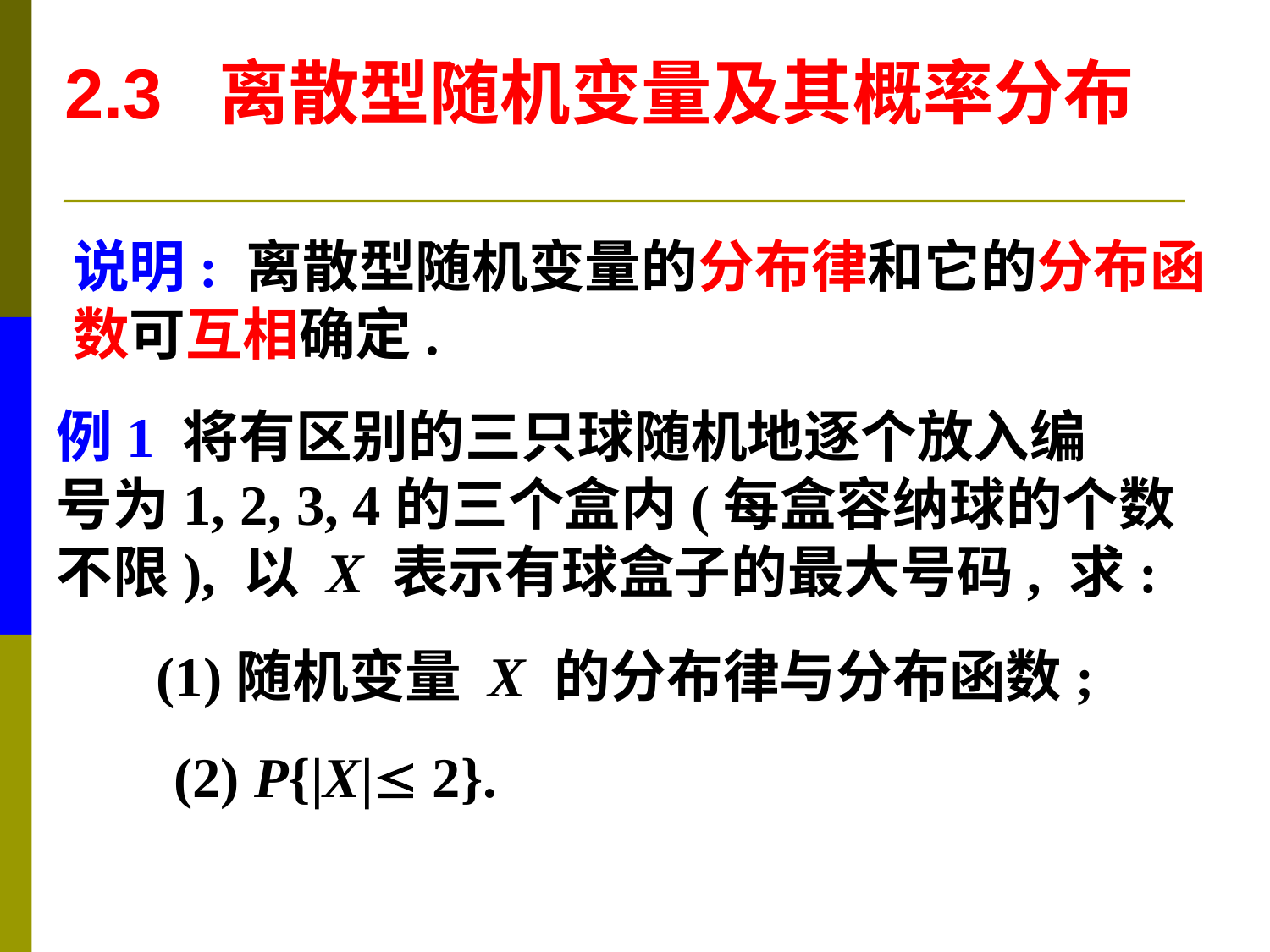

2.3  离散型随机变量及其概率分布
说明: 离散型随机变量的分布律和它的分布函
数可互相确定.
例1 将有区别的三只球随机地逐个放入编
号为1, 2, 3, 4的三个盒内(每盒容纳球的个数
不限), 以 X 表示有球盒子的最大号码, 求:
(1)随机变量 X 的分布律与分布函数;
(2) P{|X|≤ 2}.